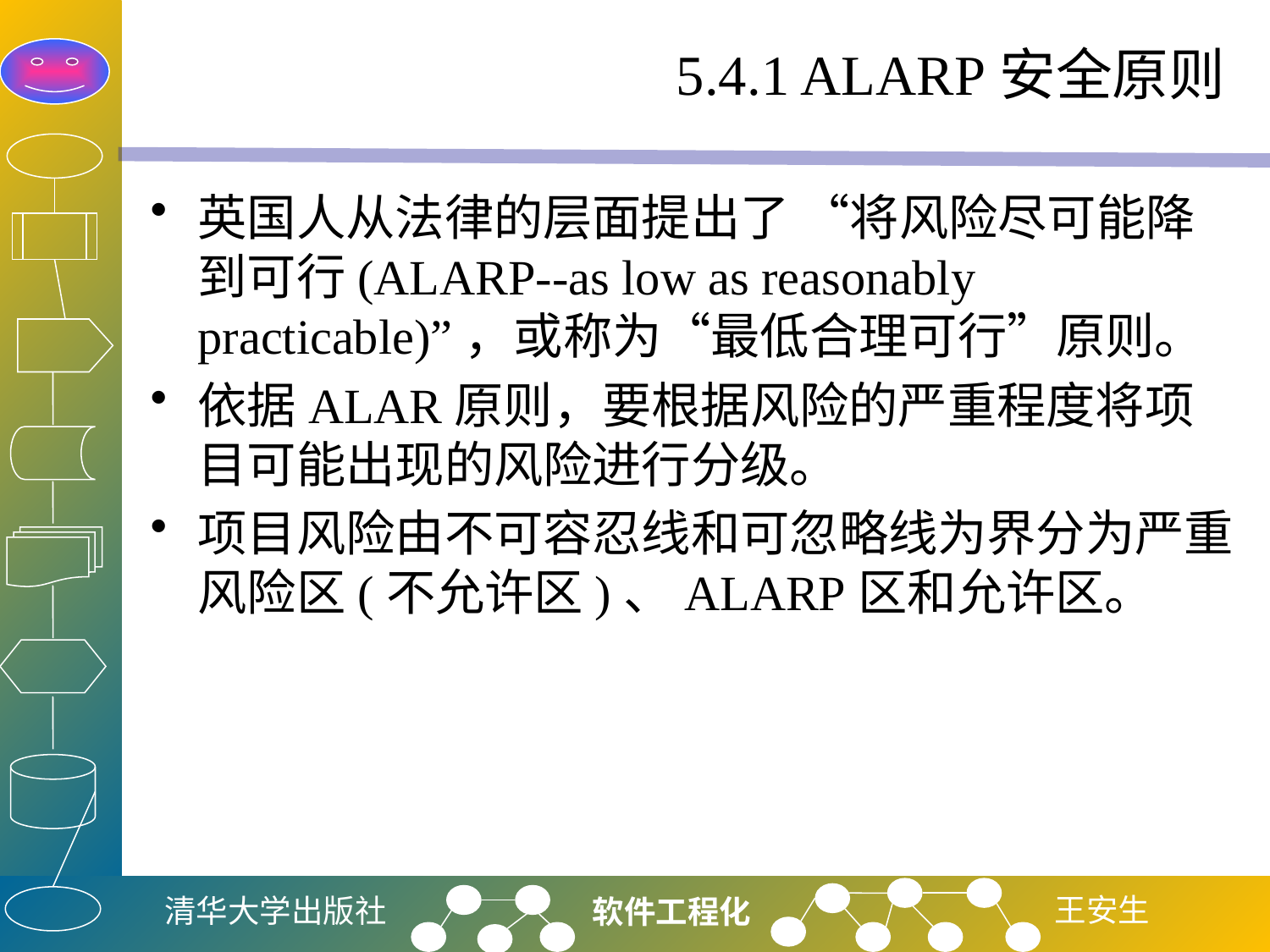

# 5.4.1 ALARP安全原则
英国人从法律的层面提出了 “将风险尽可能降到可行(ALARP--as low as reasonably practicable)”，或称为“最低合理可行”原则。
依据ALAR原则，要根据风险的严重程度将项目可能出现的风险进行分级。
项目风险由不可容忍线和可忽略线为界分为严重风险区(不允许区)、ALARP区和允许区。